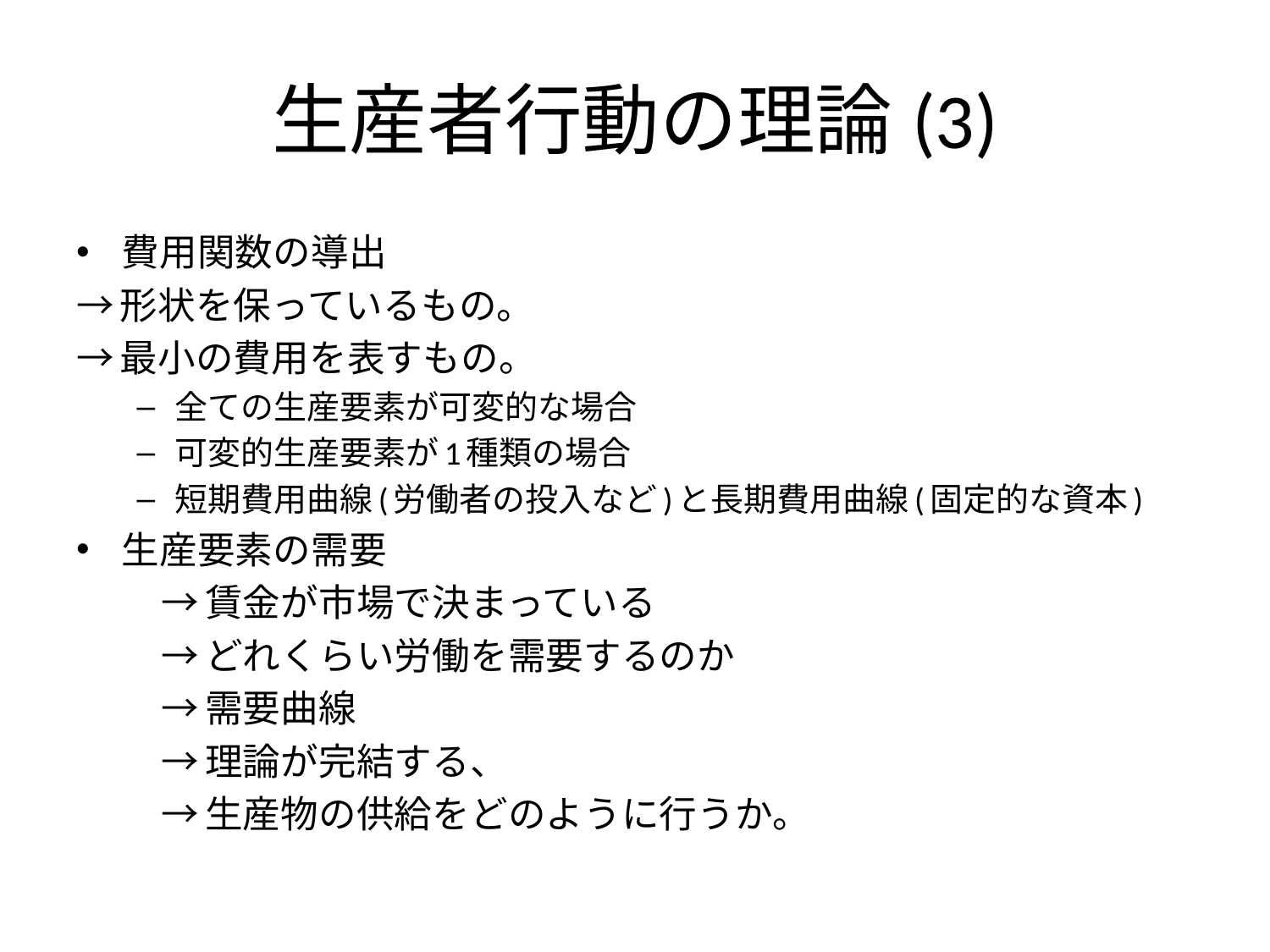

# 生産者行動の理論(3)
費用関数の導出
→形状を保っているもの。
→最小の費用を表すもの。
全ての生産要素が可変的な場合
可変的生産要素が1種類の場合
短期費用曲線(労働者の投入など)と長期費用曲線(固定的な資本)
生産要素の需要
	→賃金が市場で決まっている
	→どれくらい労働を需要するのか
	→需要曲線
	→理論が完結する、
	→生産物の供給をどのように行うか。